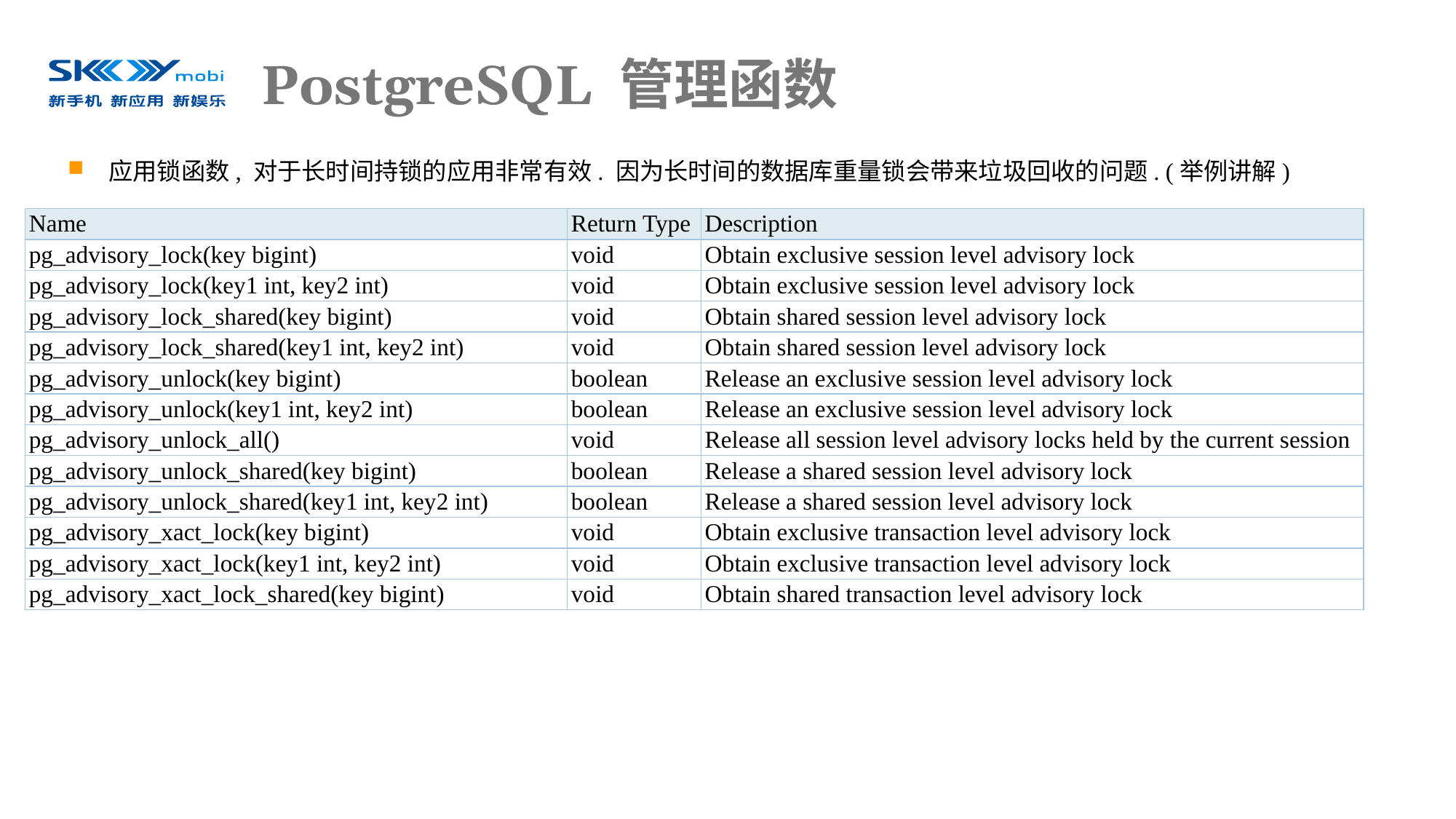

# PostgreSQL 管理函数
应用锁函数, 对于长时间持锁的应用非常有效. 因为长时间的数据库重量锁会带来垃圾回收的问题. (举例讲解)

| Name | Return Type | Description |
| --- | --- | --- |
| pg\_advisory\_lock(key bigint) | void | Obtain exclusive session level advisory lock |
| pg\_advisory\_lock(key1 int, key2 int) | void | Obtain exclusive session level advisory lock |
| pg\_advisory\_lock\_shared(key bigint) | void | Obtain shared session level advisory lock |
| pg\_advisory\_lock\_shared(key1 int, key2 int) | void | Obtain shared session level advisory lock |
| pg\_advisory\_unlock(key bigint) | boolean | Release an exclusive session level advisory lock |
| pg\_advisory\_unlock(key1 int, key2 int) | boolean | Release an exclusive session level advisory lock |
| pg\_advisory\_unlock\_all() | void | Release all session level advisory locks held by the current session |
| pg\_advisory\_unlock\_shared(key bigint) | boolean | Release a shared session level advisory lock |
| pg\_advisory\_unlock\_shared(key1 int, key2 int) | boolean | Release a shared session level advisory lock |
| pg\_advisory\_xact\_lock(key bigint) | void | Obtain exclusive transaction level advisory lock |
| pg\_advisory\_xact\_lock(key1 int, key2 int) | void | Obtain exclusive transaction level advisory lock |
| pg\_advisory\_xact\_lock\_shared(key bigint) | void | Obtain shared transaction level advisory lock |